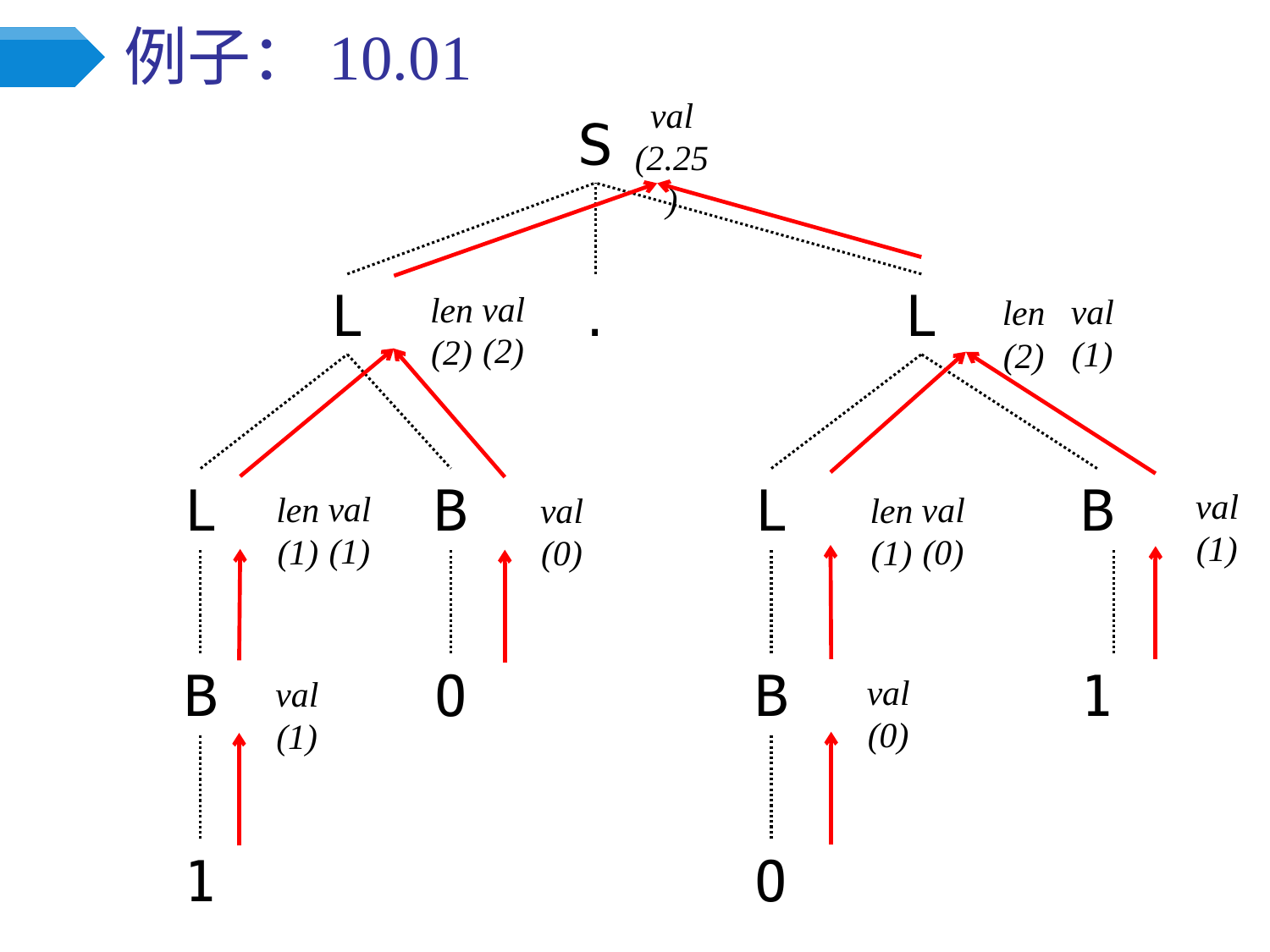

# 例子：10.01
val
(2.25)
S
L
L
.
val
(2)
len
(2)
val
(1)
len
(2)
L
B
B
L
val
(1)
val
(1)
val
(0)
len
(1)
len
(1)
val
(0)
B
1
0
B
val
(0)
val
(1)
0
1